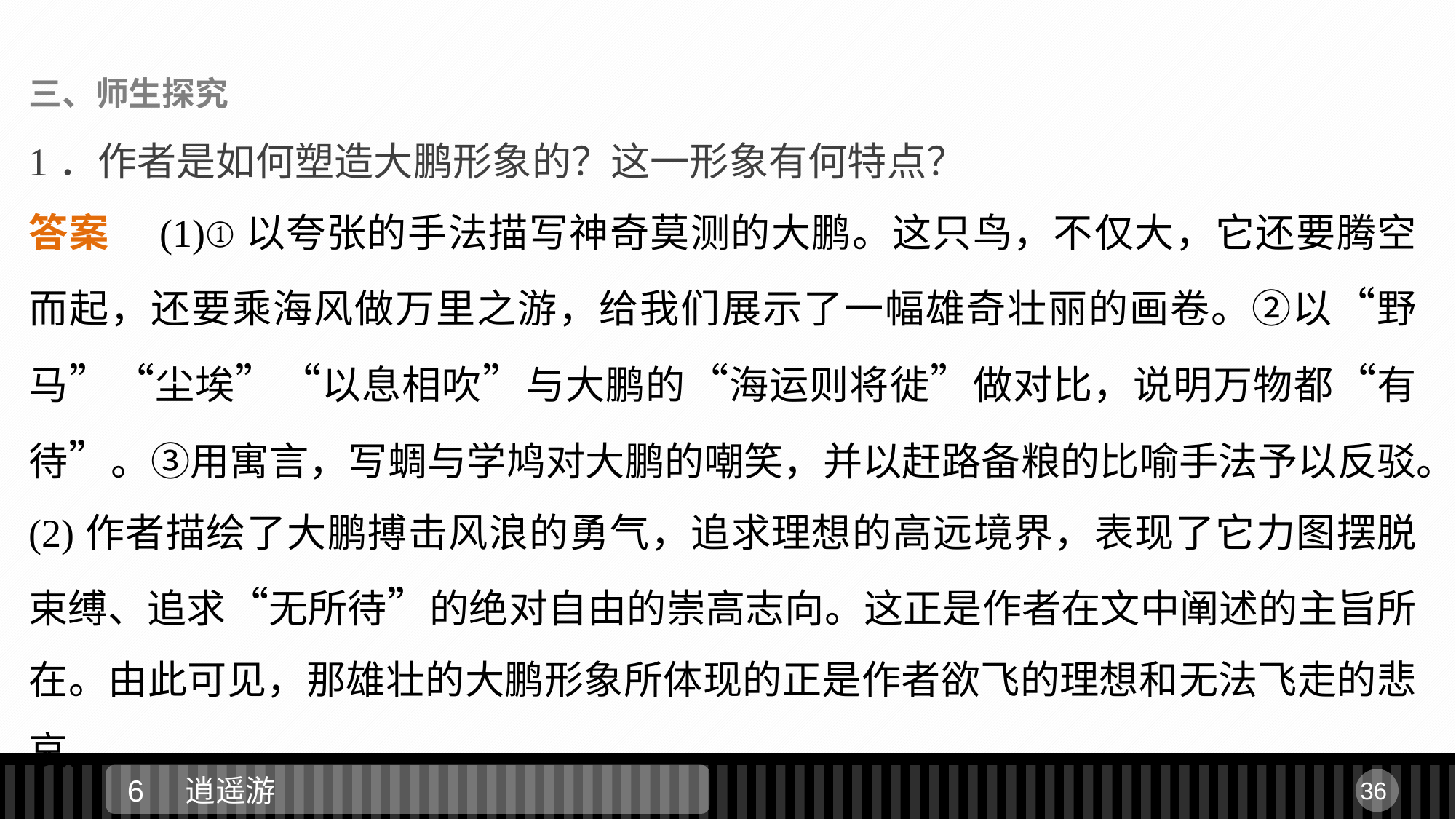

三、师生探究
1．作者是如何塑造大鹏形象的？这一形象有何特点？
答案　(1)①以夸张的手法描写神奇莫测的大鹏。这只鸟，不仅大，它还要腾空而起，还要乘海风做万里之游，给我们展示了一幅雄奇壮丽的画卷。②以“野马”“尘埃”“以息相吹”与大鹏的“海运则将徙”做对比，说明万物都“有待”。③用寓言，写蜩与学鸠对大鹏的嘲笑，并以赶路备粮的比喻手法予以反驳。
(2)作者描绘了大鹏搏击风浪的勇气，追求理想的高远境界，表现了它力图摆脱束缚、追求“无所待”的绝对自由的崇高志向。这正是作者在文中阐述的主旨所在。由此可见，那雄壮的大鹏形象所体现的正是作者欲飞的理想和无法飞走的悲哀。